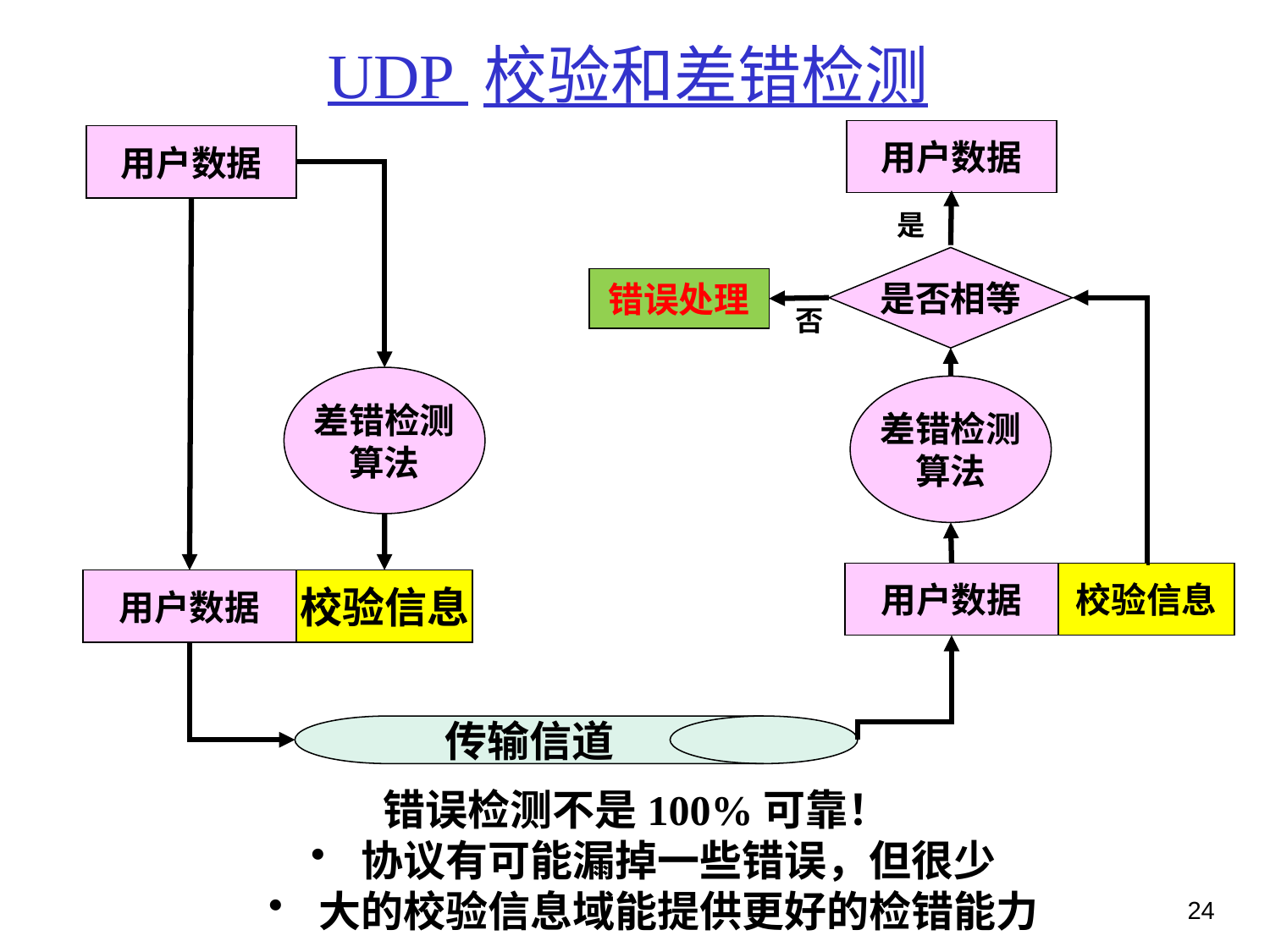

# UDP 校验和差错检测
用户数据
用户数据
是
是否相等
错误处理
否
差错检测
算法
差错检测
算法
用户数据
校验信息
用户数据
校验信息
传输信道
错误检测不是100%可靠！
 协议有可能漏掉一些错误，但很少
 大的校验信息域能提供更好的检错能力
24